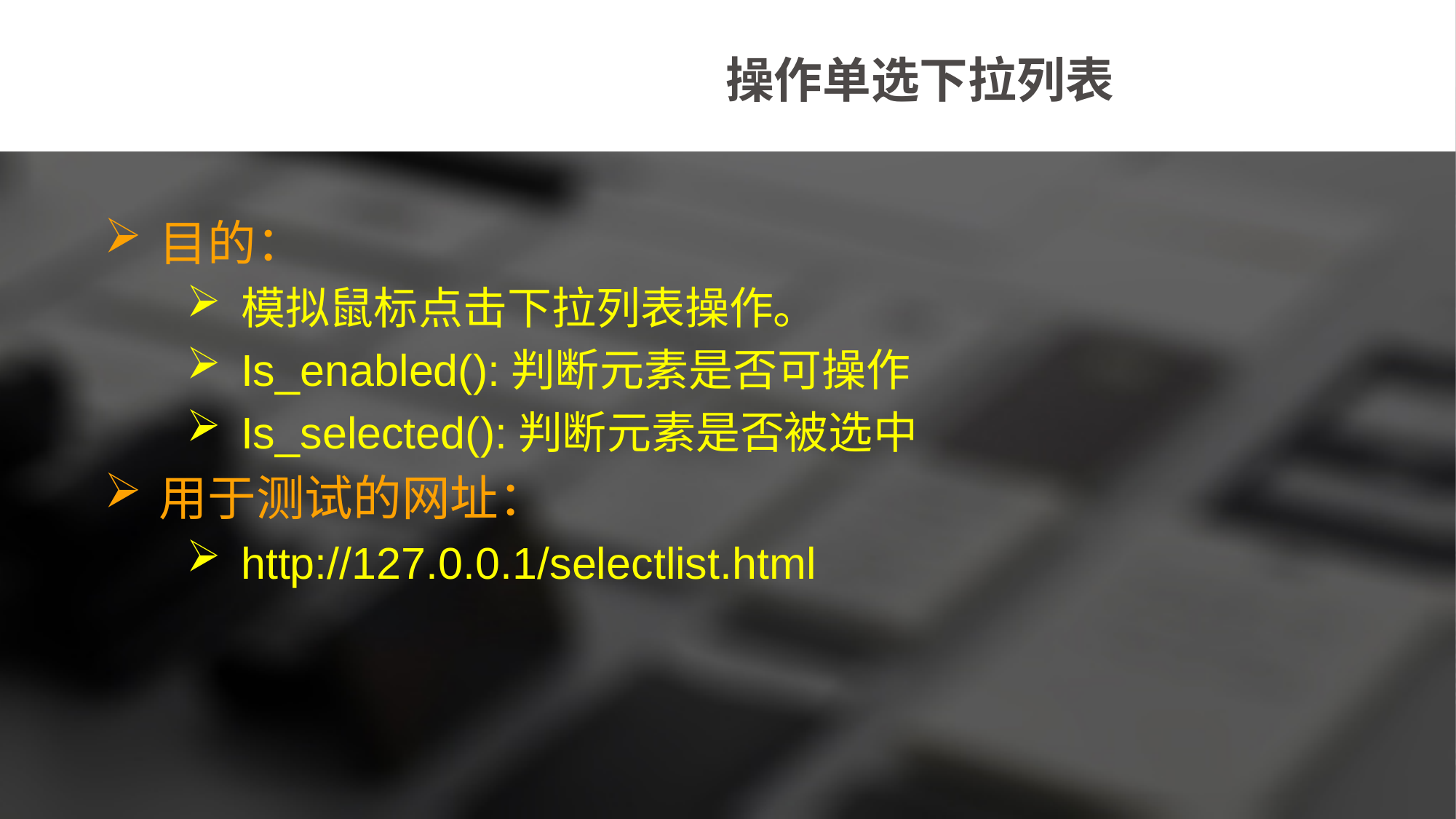

操作单选下拉列表
目的：
模拟鼠标点击下拉列表操作。
Is_enabled():判断元素是否可操作
Is_selected():判断元素是否被选中
用于测试的网址：
http://127.0.0.1/selectlist.html